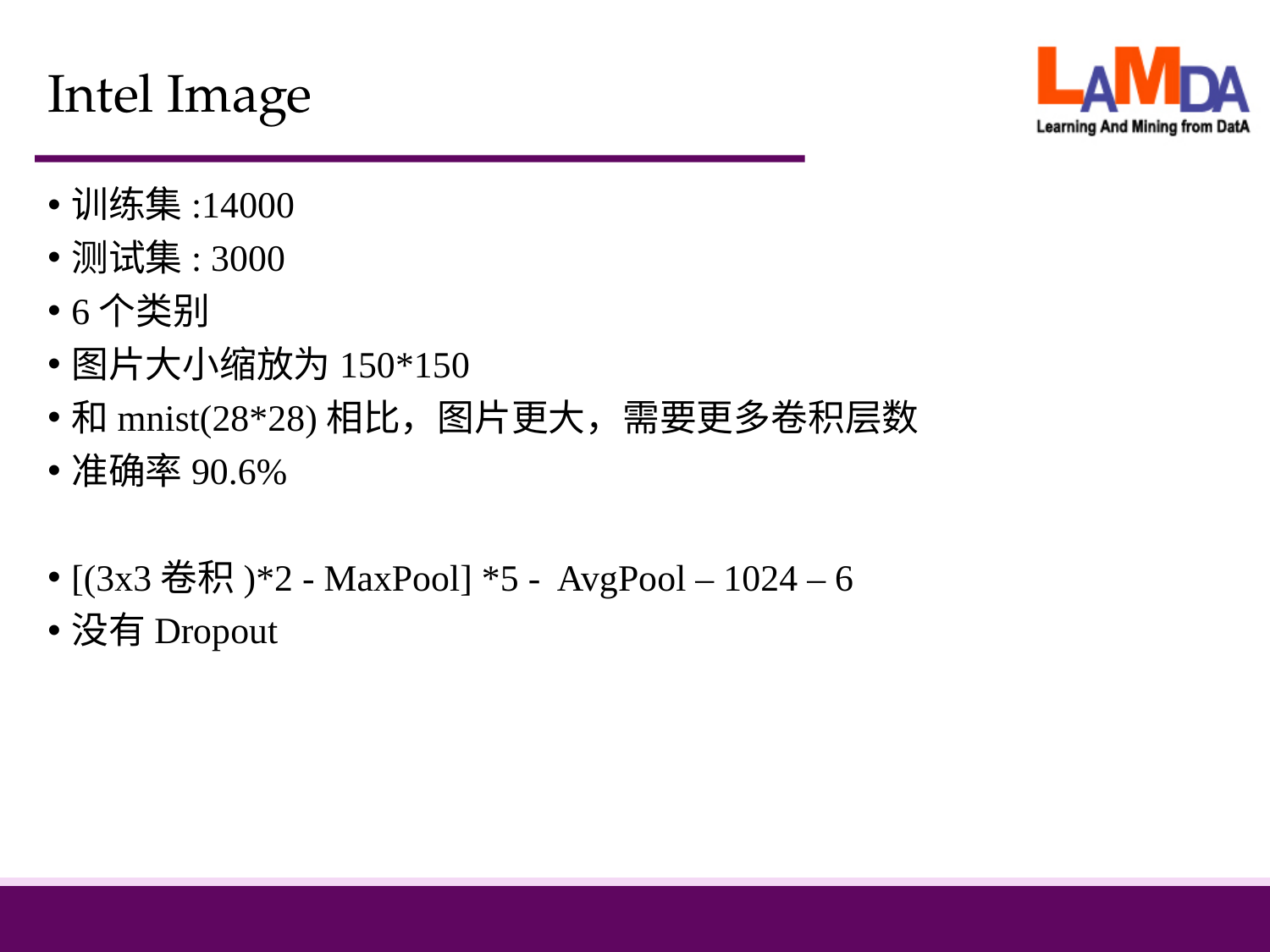

# Intel Image
训练集:14000
测试集: 3000
6个类别
图片大小缩放为150*150
和mnist(28*28)相比，图片更大，需要更多卷积层数
准确率90.6%

[(3x3卷积)*2 - MaxPool] *5 -  AvgPool – 1024 – 6
没有Dropout